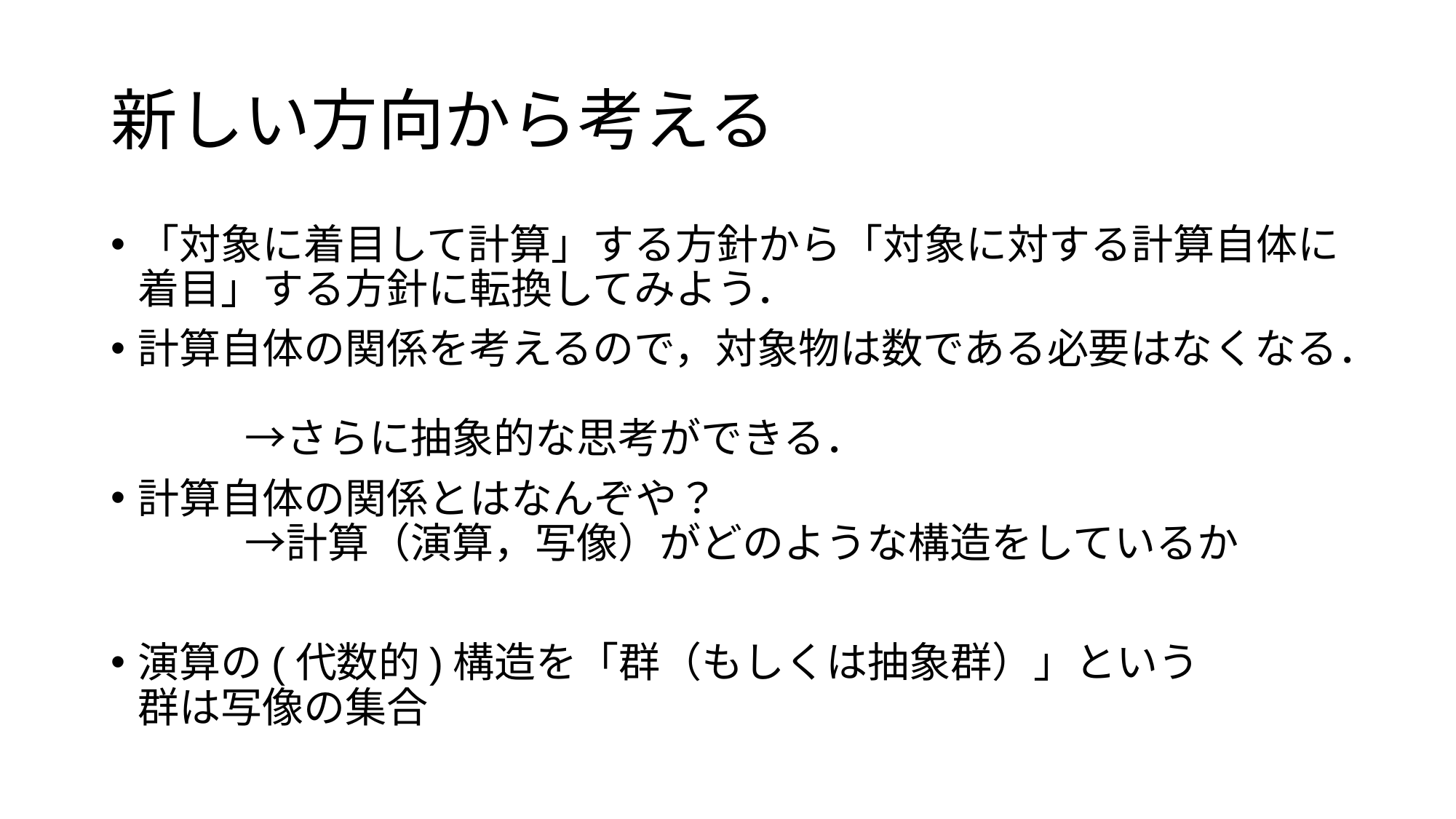

# 新しい方向から考える
「対象に着目して計算」する方針から「対象に対する計算自体に着目」する方針に転換してみよう．
計算自体の関係を考えるので，対象物は数である必要はなくなる．
	→さらに抽象的な思考ができる．
計算自体の関係とはなんぞや？
	→計算（演算，写像）がどのような構造をしているか

演算の(代数的)構造を「群（もしくは抽象群）」という
群は写像の集合